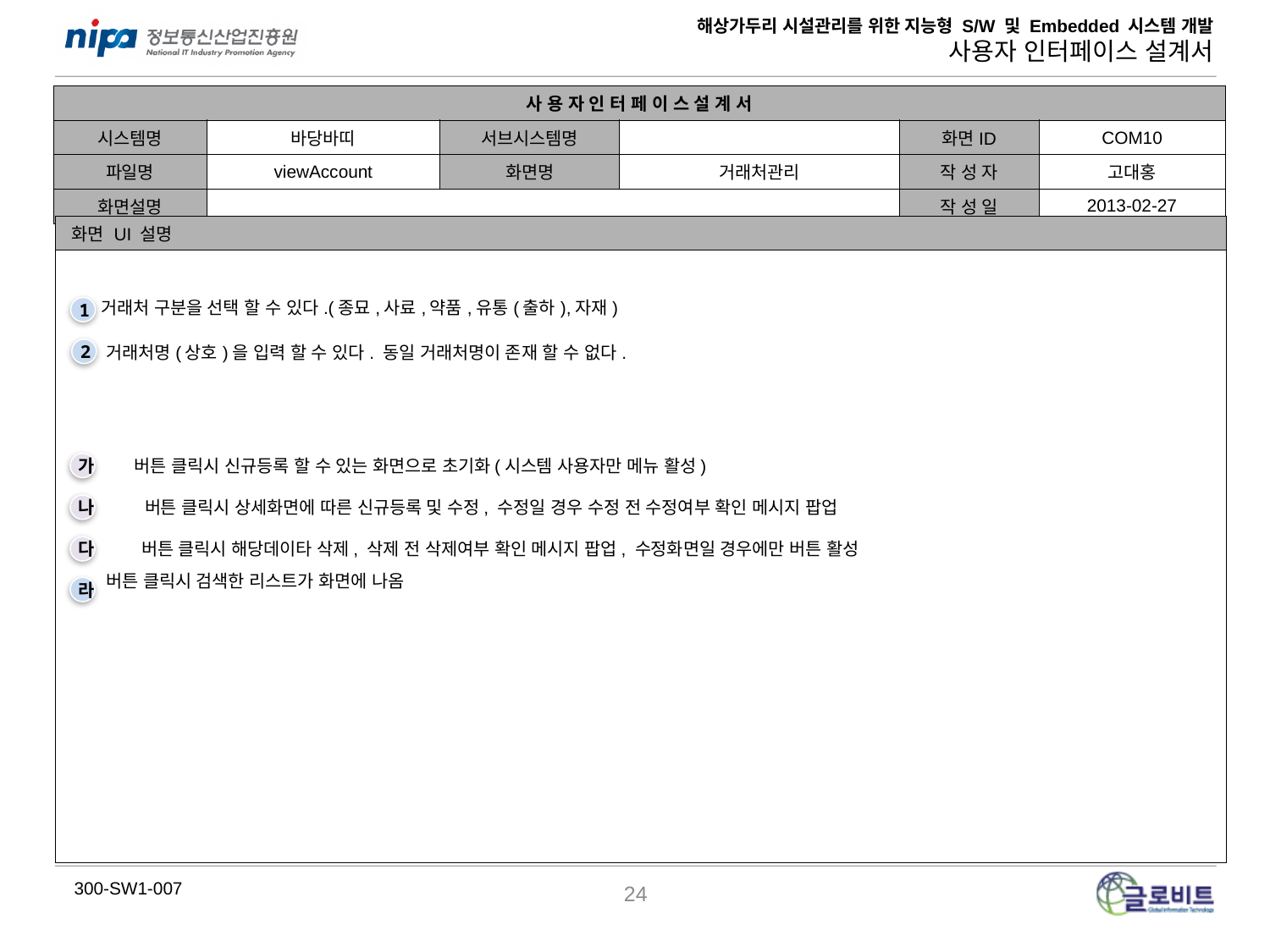

| 사 용 자 인 터 페 이 스 설 계 서 |  |  |  |  |  |
| --- | --- | --- | --- | --- | --- |
| 시스템명 | 바당바띠 | 서브시스템명 |  | 화면ID | COM10 |
| 파일명 | viewAccount | 화면명 | 거래처관리 | 작 성 자 | 고대홍 |
| 화면설명 |  |  |  | 작 성 일 | 2013-02-27 |
| 화면 UI 설명 |
| --- |
| 거래처 구분을 선택 할 수 있다.(종묘,사료,약품,유통(출하),자재) 거래처명(상호)을 입력 할 수 있다. 동일 거래처명이 존재 할 수 없다. 버튼 클릭시 검색한 리스트가 화면에 나옴 |
1
2
버튼 클릭시 신규등록 할 수 있는 화면으로 초기화(시스템 사용자만 메뉴 활성)
가
버튼 클릭시 상세화면에 따른 신규등록 및 수정, 수정일 경우 수정 전 수정여부 확인 메시지 팝업
나
버튼 클릭시 해당데이타 삭제, 삭제 전 삭제여부 확인 메시지 팝업, 수정화면일 경우에만 버튼 활성
다
라